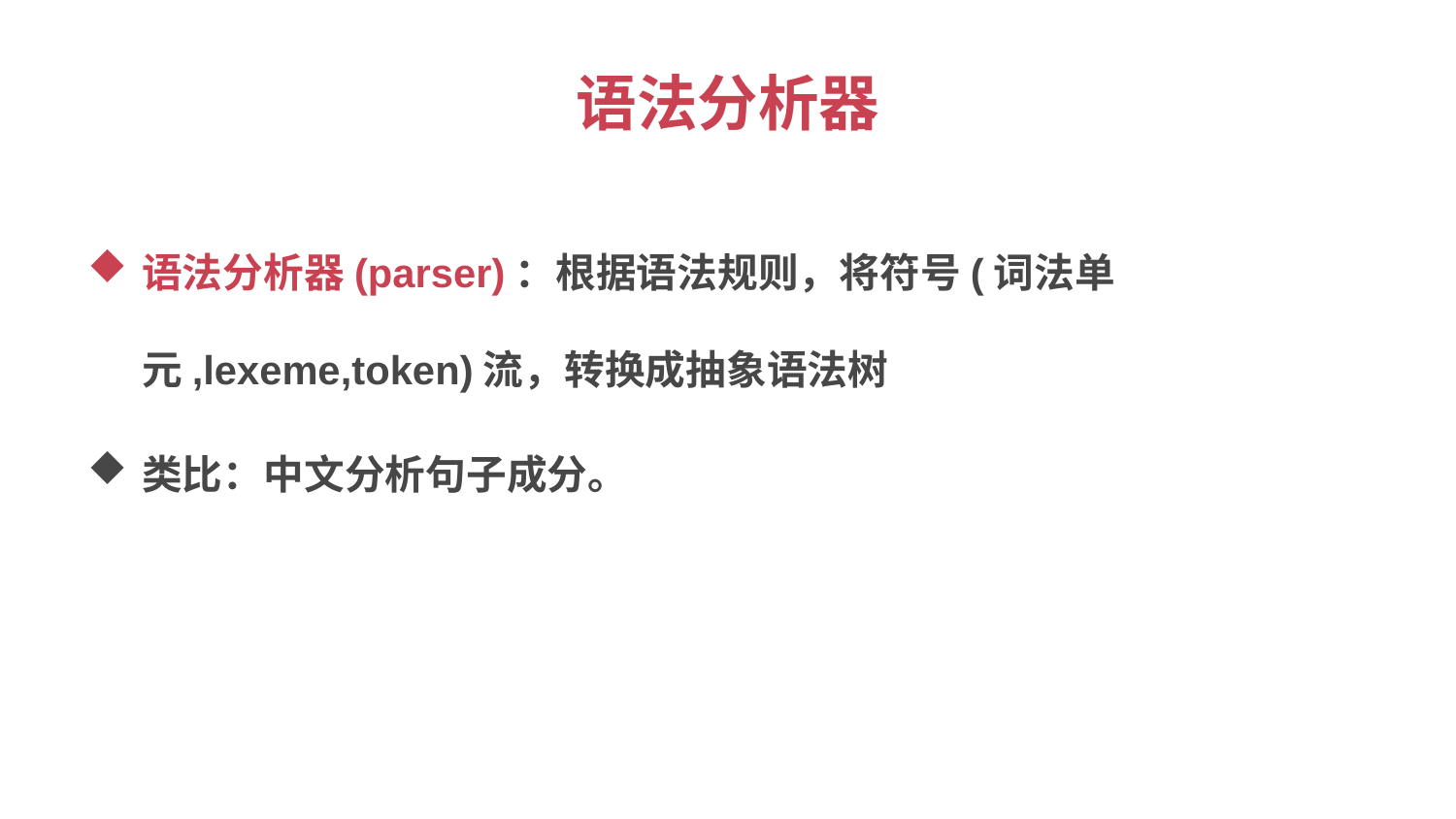

# 语法分析器
语法分析器(parser)：根据语法规则，将符号(词法单元,lexeme,token)流，转换成抽象语法树
类比：中文分析句子成分。